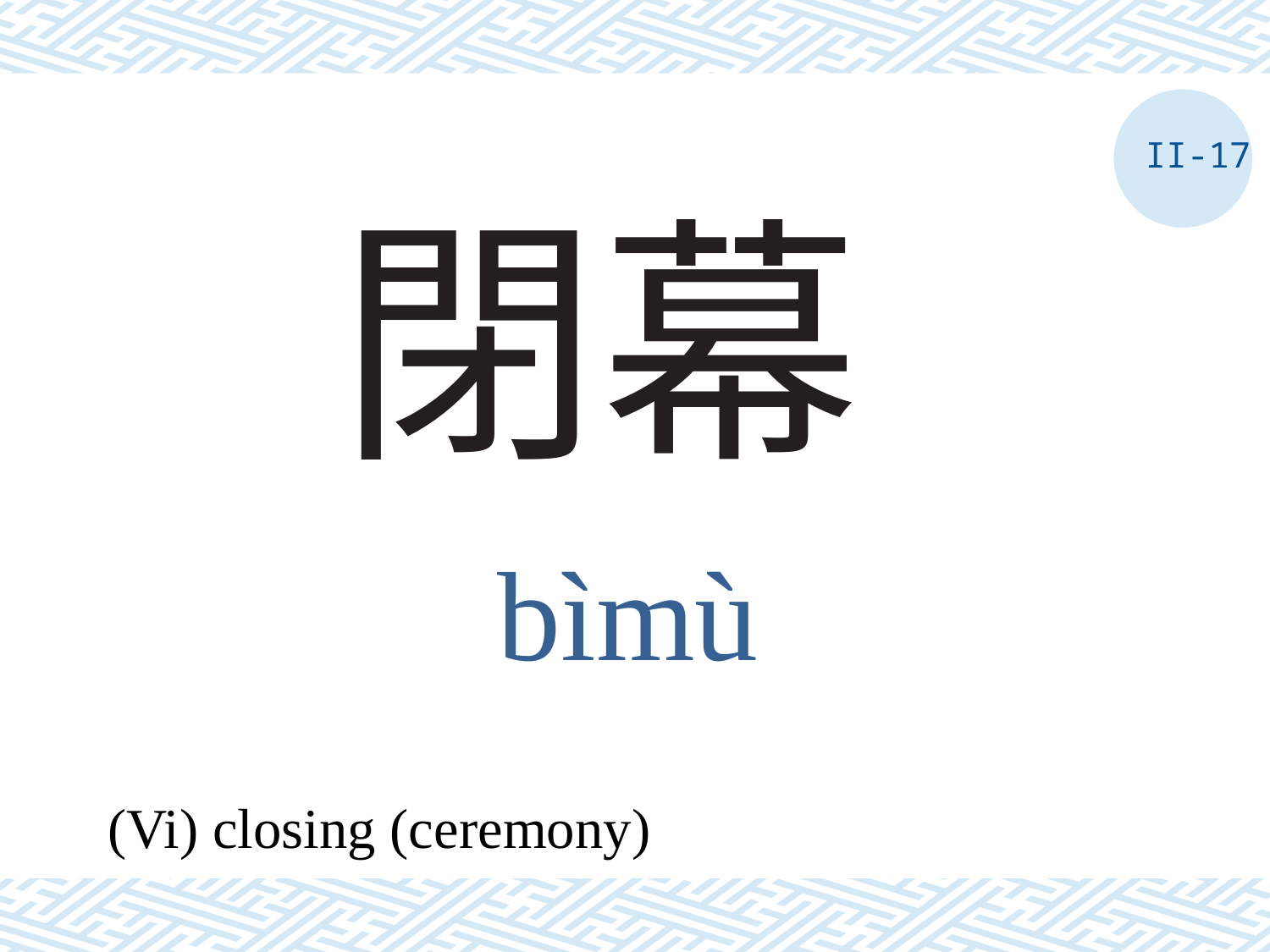

II-17

# 閉幕
bìmù
(Vi) closing (ceremony)